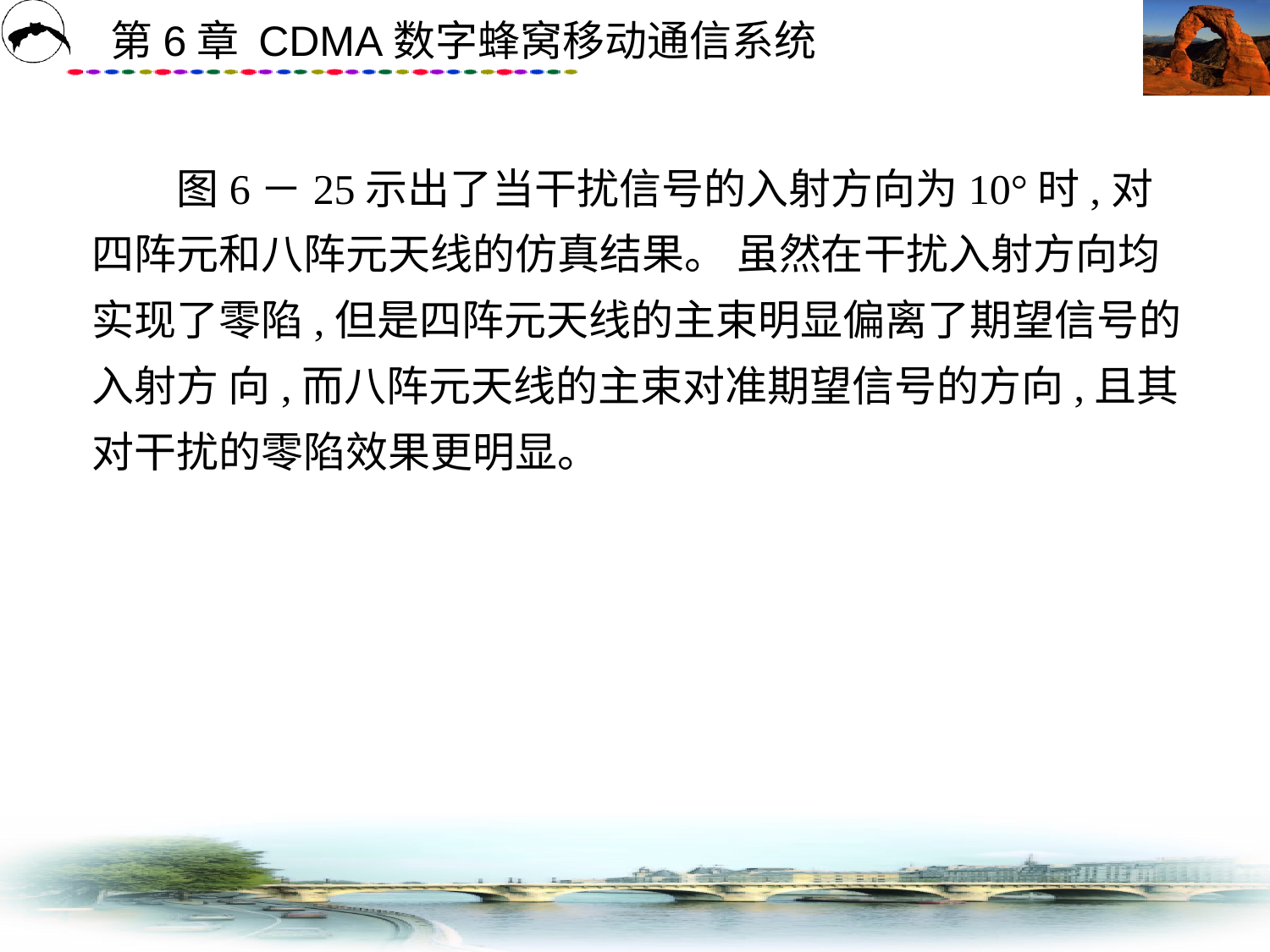

# 图6－25示出了当干扰信号的入射方向为10°时,对四阵元和八阵元天线的仿真结果。 虽然在干扰入射方向均实现了零陷,但是四阵元天线的主束明显偏离了期望信号的入射方 向,而八阵元天线的主束对准期望信号的方向,且其对干扰的零陷效果更明显。